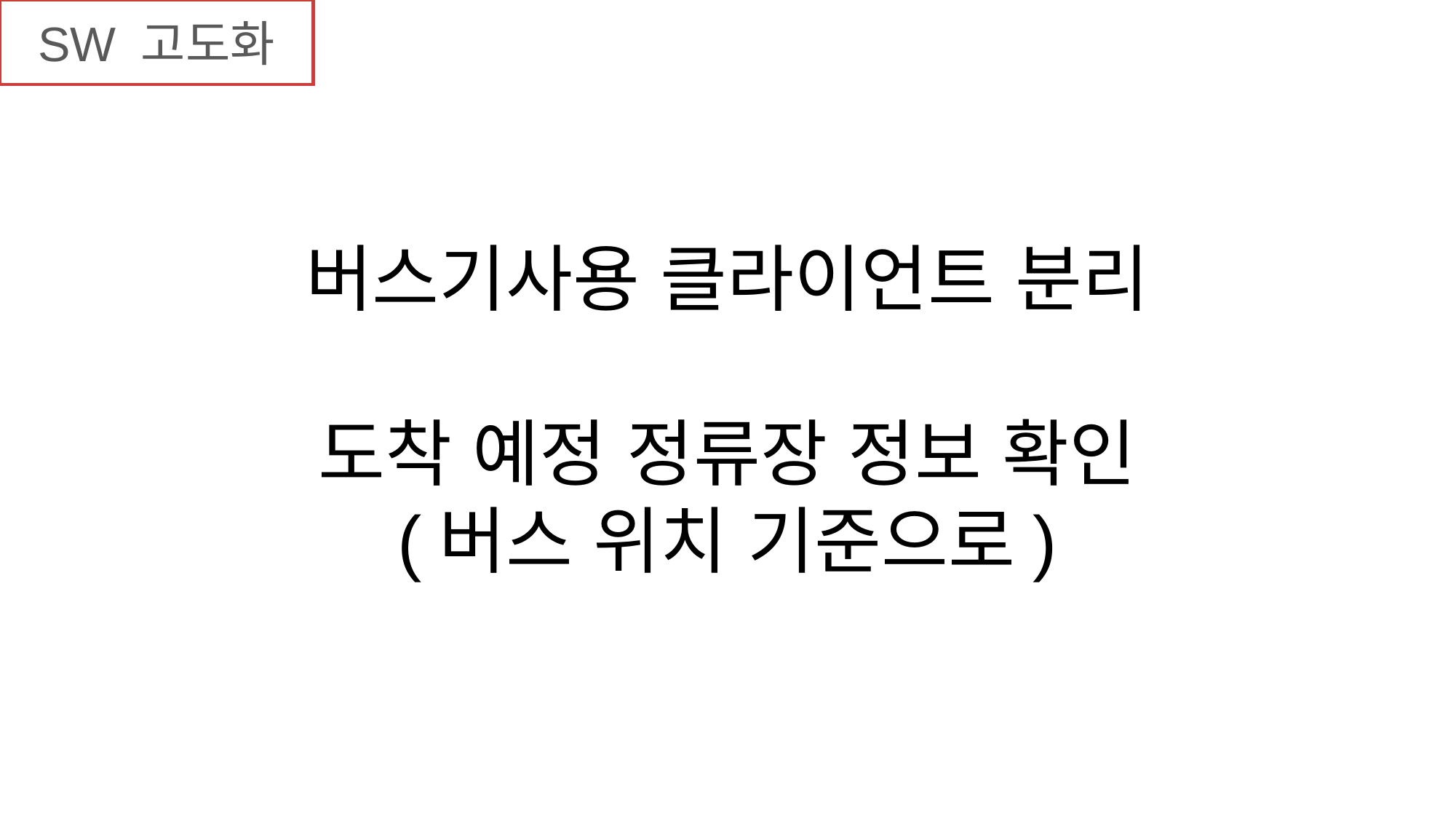

SW 고도화
버스기사용 클라이언트 분리

도착 예정 정류장 정보 확인
(버스 위치 기준으로)